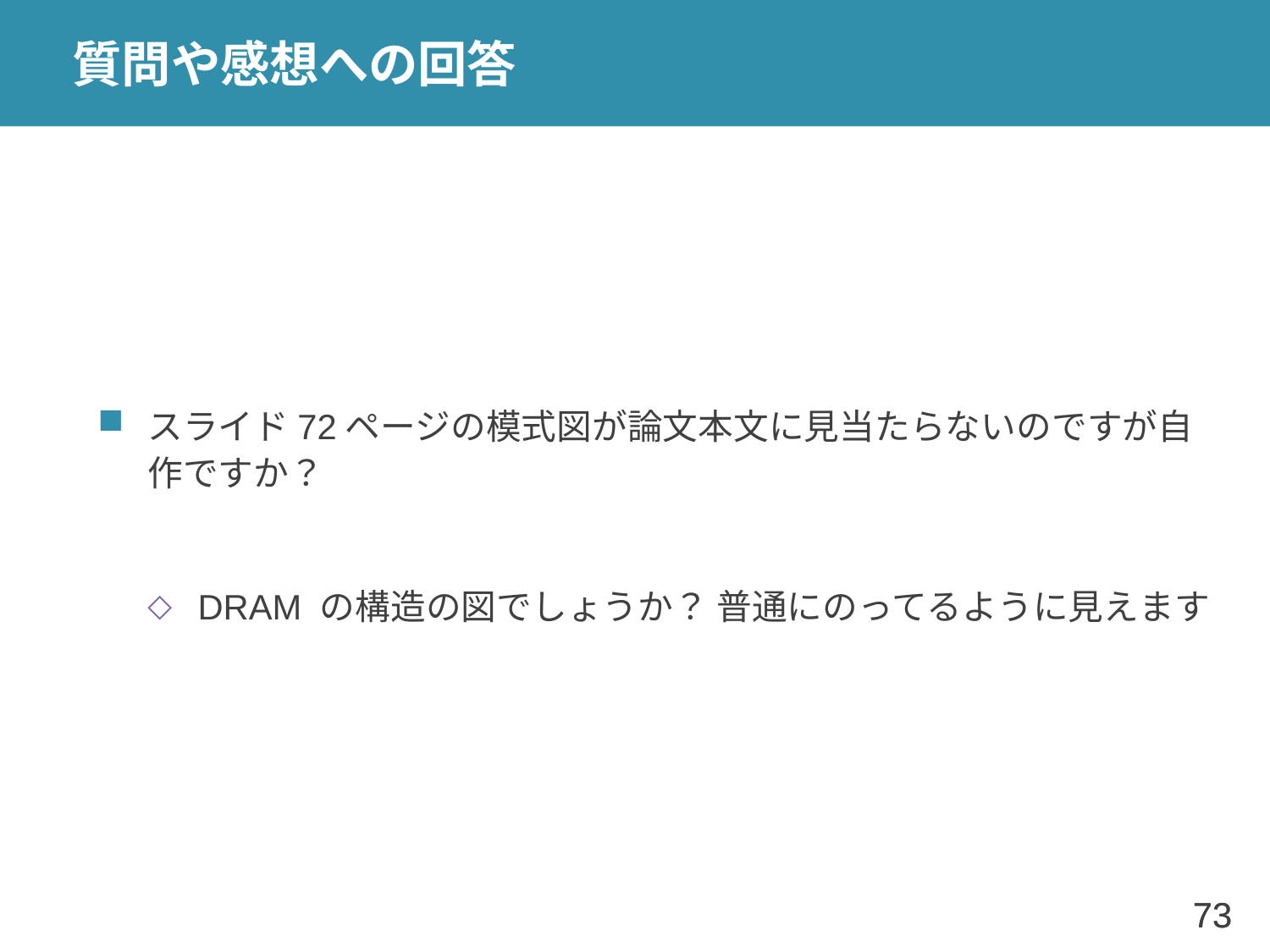

# 質問や感想への回答
スライド72ページの模式図が論文本文に見当たらないのですが自作ですか？

DRAM の構造の図でしょうか？ 普通にのってるように見えます